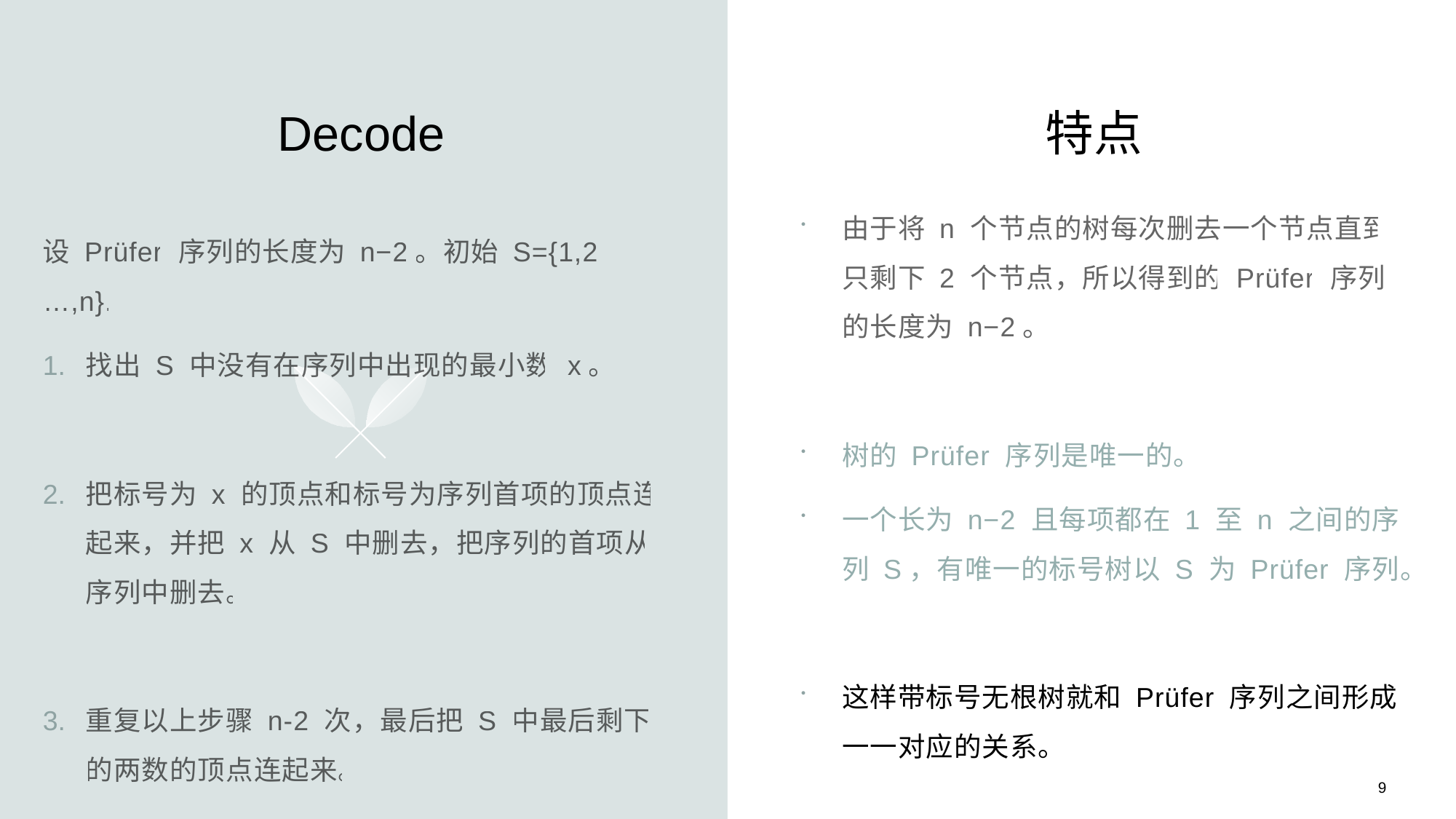

Decode
特点
由于将 n 个节点的树每次删去一个节点直到只剩下 2 个节点，所以得到的 Prüfer 序列的长度为 n−2。

树的 Prüfer 序列是唯一的。
一个长为 n−2 且每项都在 1 至 n 之间的序列 S，有唯一的标号树以 S 为 Prüfer 序列。

这样带标号无根树就和 Prüfer 序列之间形成一一对应的关系。

设 Prüfer 序列的长度为 n−2。初始 S={1,2,…,n}.
找出 S 中没有在序列中出现的最小数 x。

把标号为 x 的顶点和标号为序列首项的顶点连起来，并把 x 从 S 中删去，把序列的首项从序列中删去。

重复以上步骤 n-2 次，最后把 S 中最后剩下的两数的顶点连起来。

9